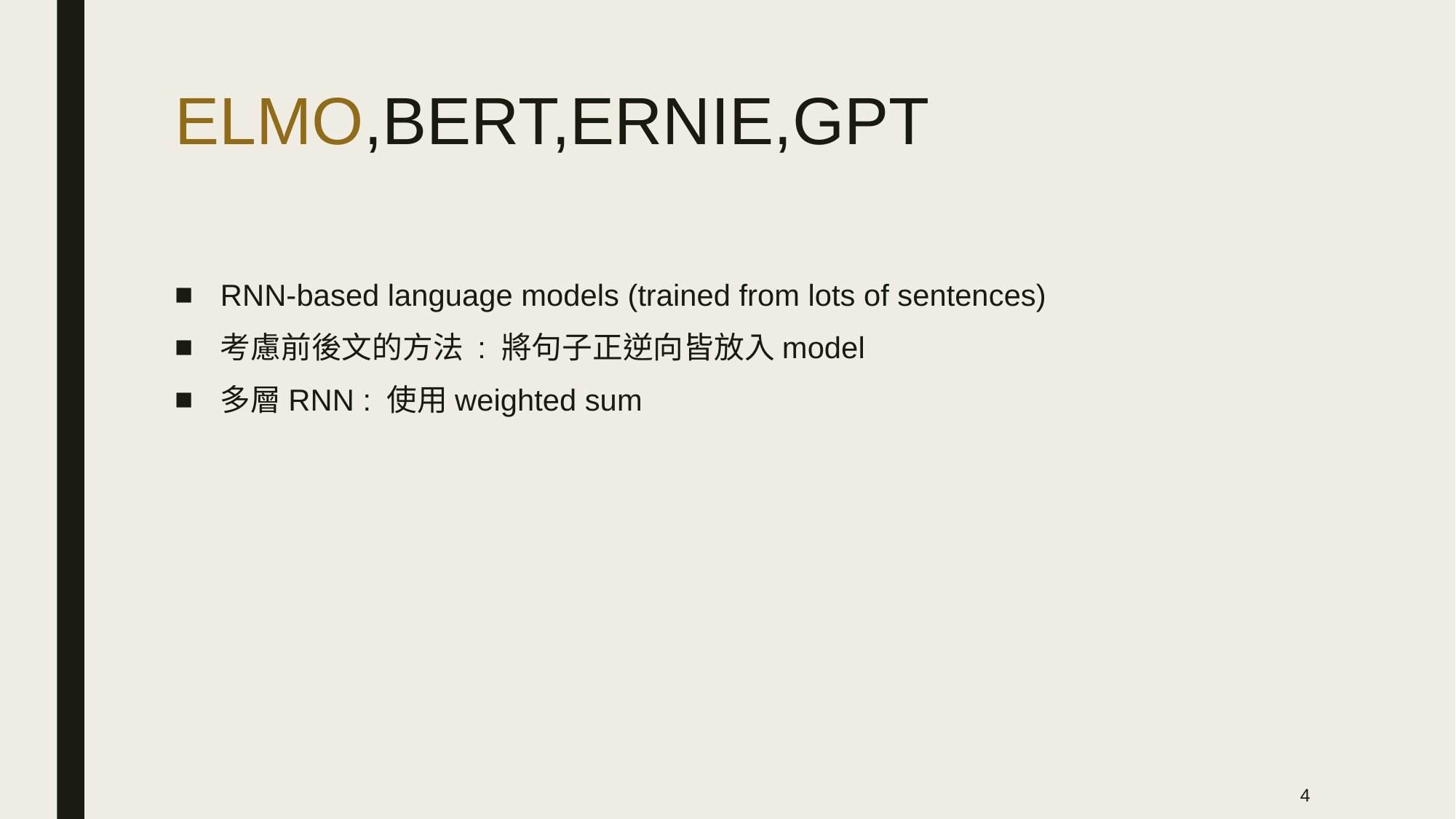

# ELMO,BERT,ERNIE,GPT
RNN-based language models (trained from lots of sentences)
考慮前後文的方法 : 將句子正逆向皆放入model
多層RNN : 使用weighted sum

4